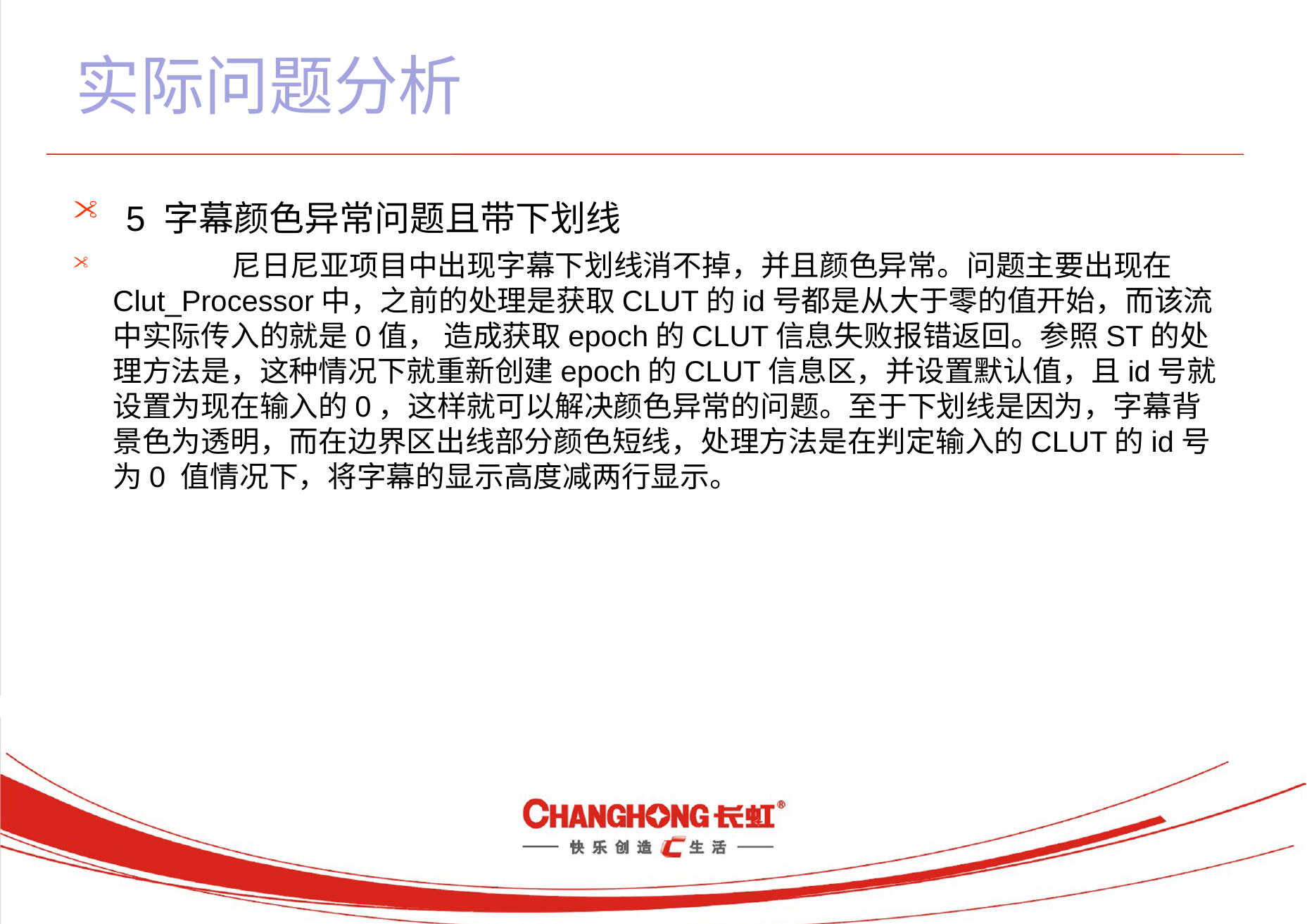

# 实际问题分析
 5 字幕颜色异常问题且带下划线
	 尼日尼亚项目中出现字幕下划线消不掉，并且颜色异常。问题主要出现在 Clut_Processor中，之前的处理是获取CLUT的id号都是从大于零的值开始，而该流中实际传入的就是0值， 造成获取epoch的CLUT信息失败报错返回。参照ST的处理方法是，这种情况下就重新创建epoch的CLUT信息区，并设置默认值，且id号就设置为现在输入的0，这样就可以解决颜色异常的问题。至于下划线是因为，字幕背景色为透明，而在边界区出线部分颜色短线，处理方法是在判定输入的CLUT的id号为0 值情况下，将字幕的显示高度减两行显示。